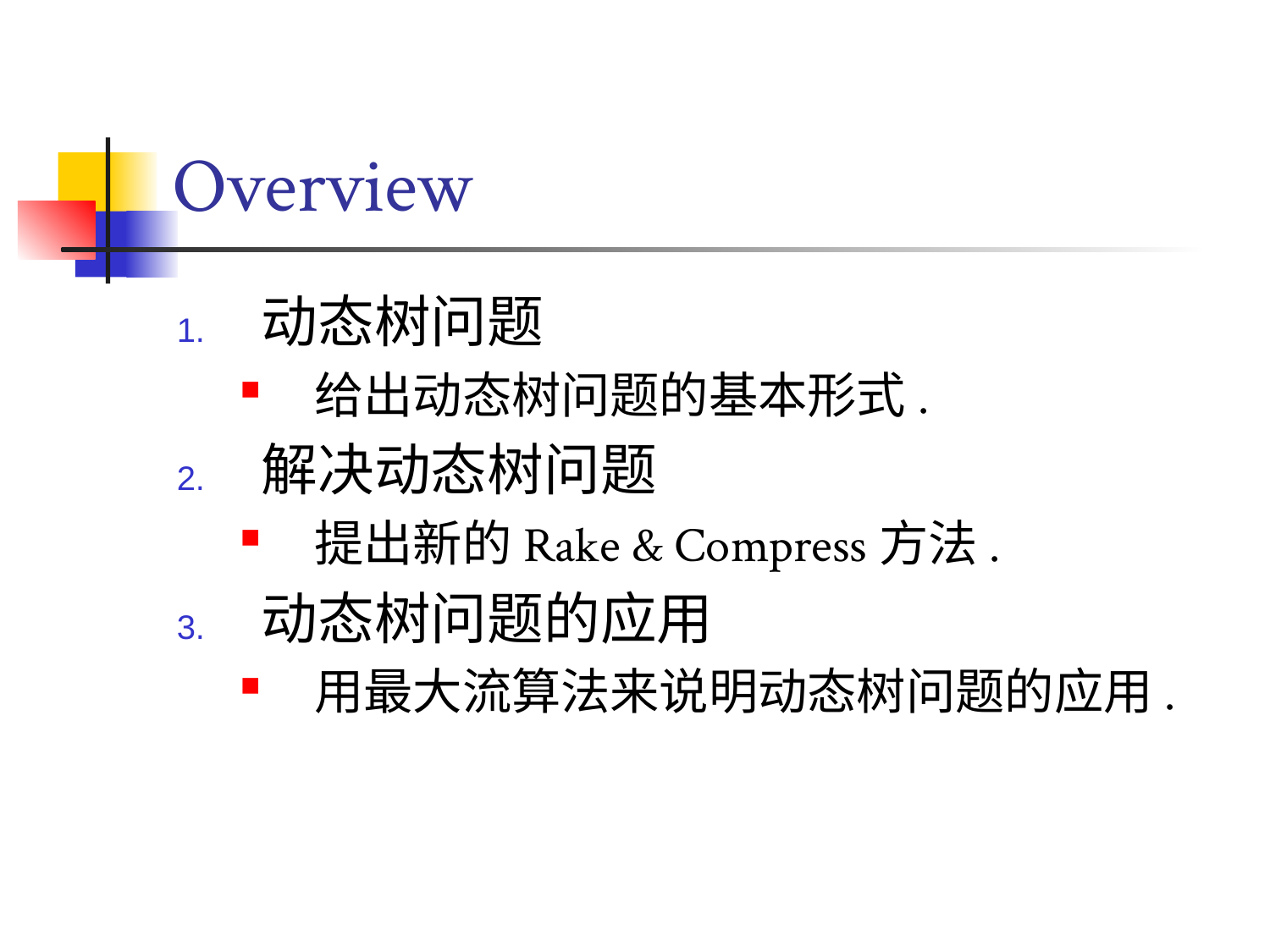

# Overview
动态树问题
给出动态树问题的基本形式.
解决动态树问题
提出新的Rake & Compress方法.
动态树问题的应用
用最大流算法来说明动态树问题的应用.